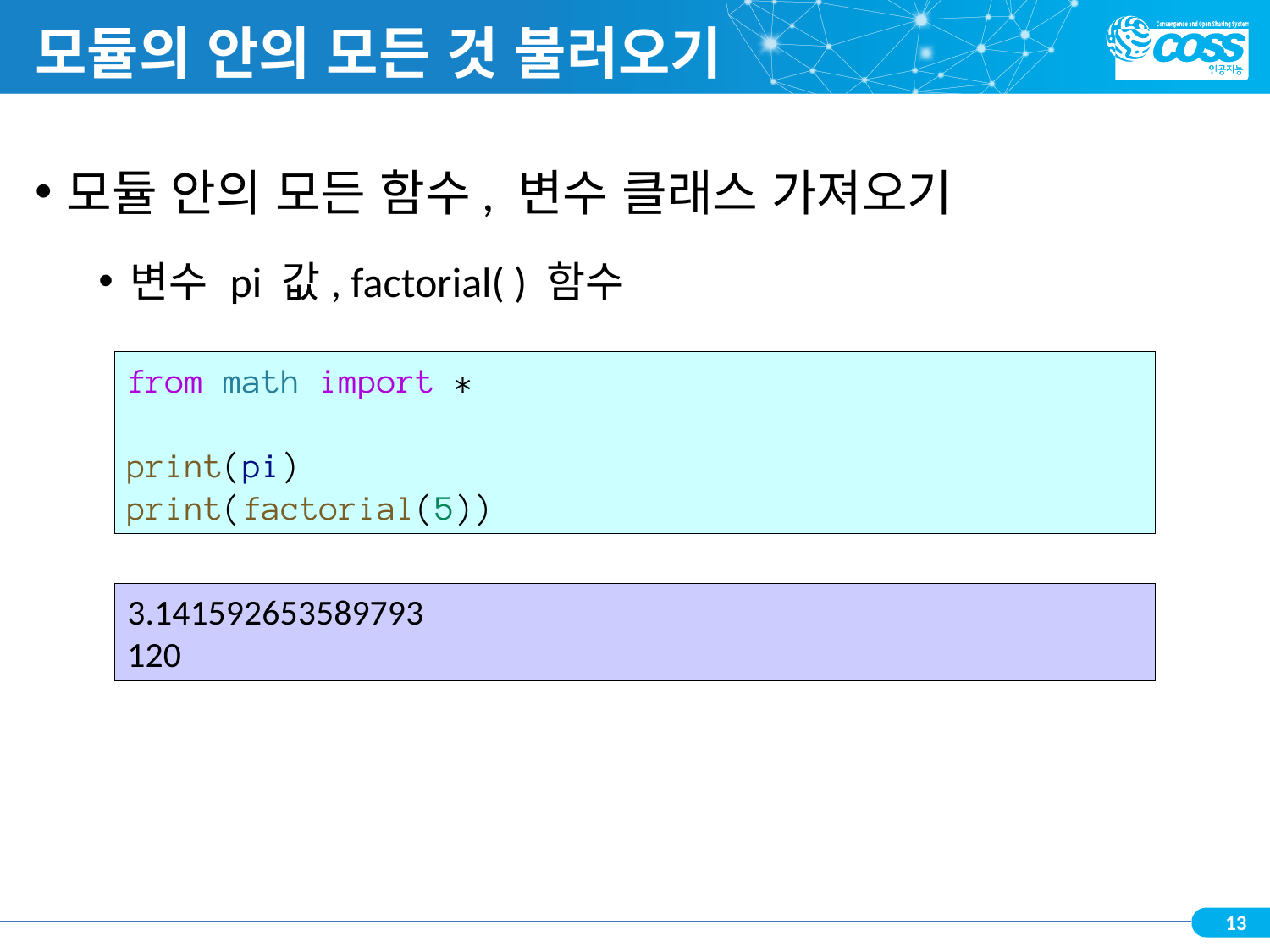

# 모듈의 안의 모든 것 불러오기
모듈 안의 모든 함수, 변수 클래스 가져오기
변수 pi 값, factorial( ) 함수

from math import *
print(pi)
print(factorial(5))
3.141592653589793
120
13